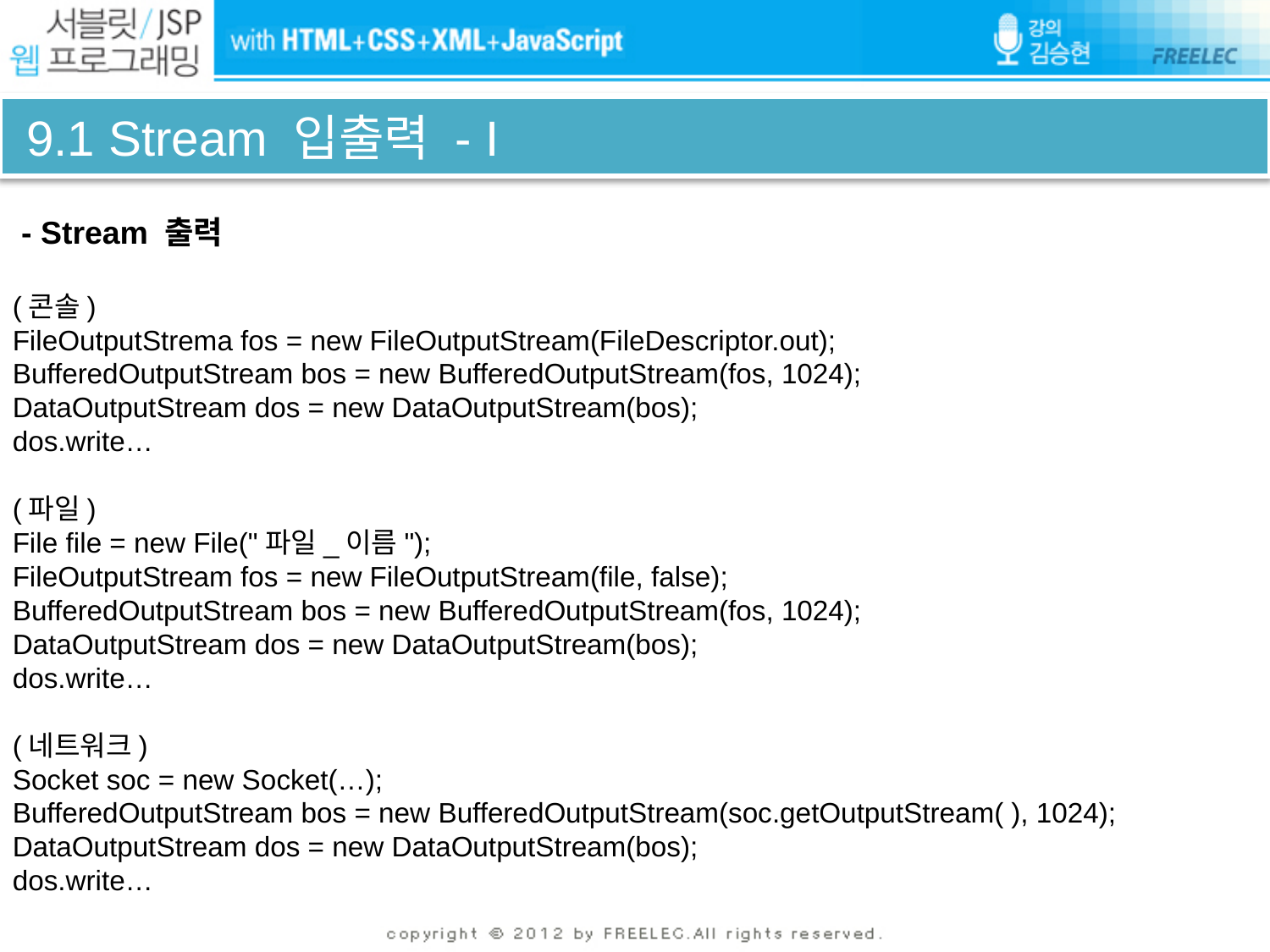

# 9.1 Stream 입출력 - I
 - Stream 출력

(콘솔)
FileOutputStrema fos = new FileOutputStream(FileDescriptor.out);
BufferedOutputStream bos = new BufferedOutputStream(fos, 1024);
DataOutputStream dos = new DataOutputStream(bos);
dos.write…

(파일)
File file = new File("파일_이름");
FileOutputStream fos = new FileOutputStream(file, false);
BufferedOutputStream bos = new BufferedOutputStream(fos, 1024);
DataOutputStream dos = new DataOutputStream(bos);
dos.write…

(네트워크)
Socket soc = new Socket(…);
BufferedOutputStream bos = new BufferedOutputStream(soc.getOutputStream( ), 1024);
DataOutputStream dos = new DataOutputStream(bos);
dos.write…